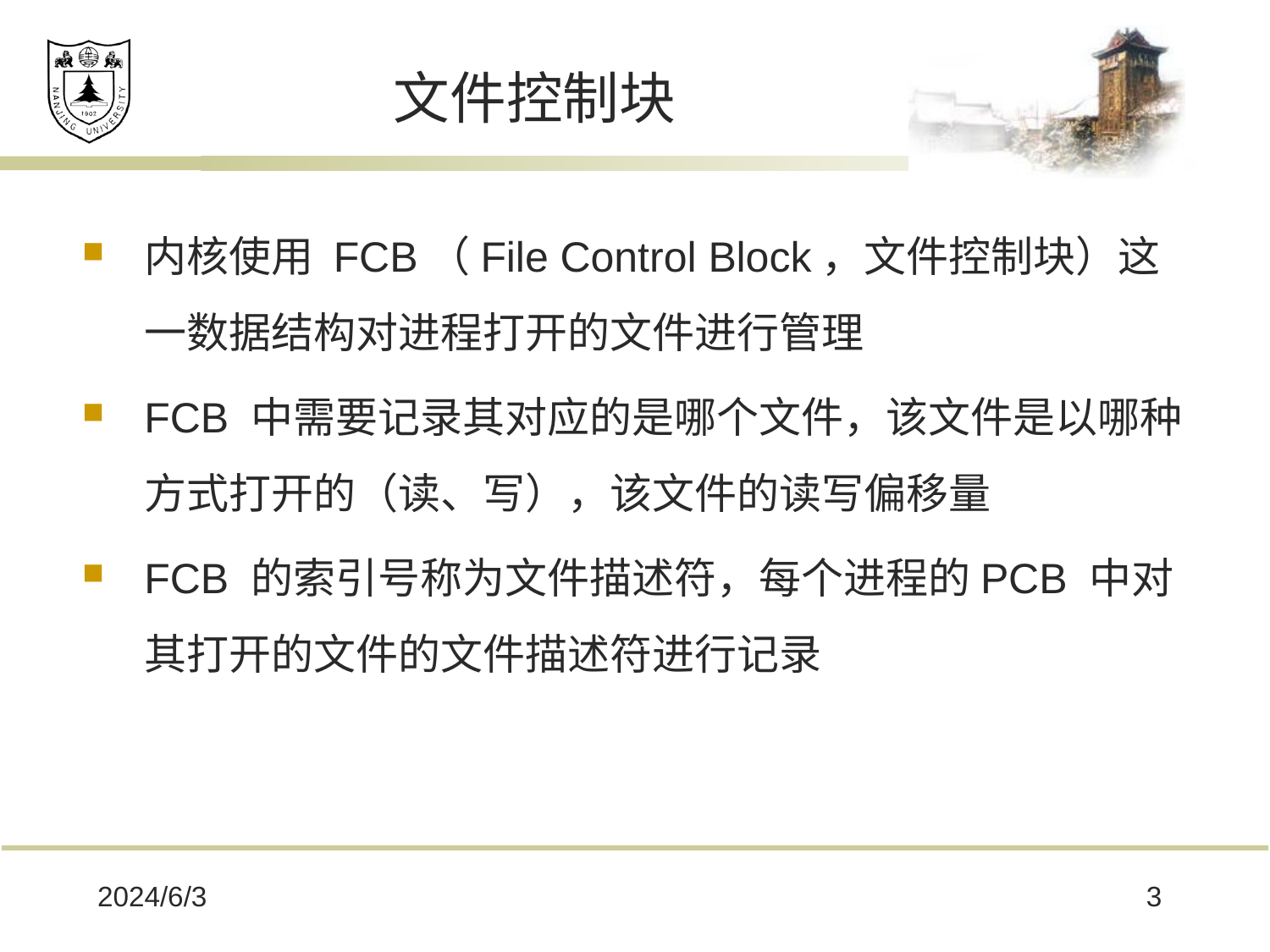

# ⽂件控制块
内核使⽤ FCB（File Control Block，⽂件控制块）这⼀数据结构对进程打开的⽂件进⾏管理
FCB 中需要记录其对应的是哪个⽂件，该⽂件是以哪种⽅式打开的（读、写），该⽂件的读写偏移量
FCB 的索引号称为⽂件描述符，每个进程的PCB 中对其打开的⽂件的⽂件描述符进⾏记录
2024/6/3
3